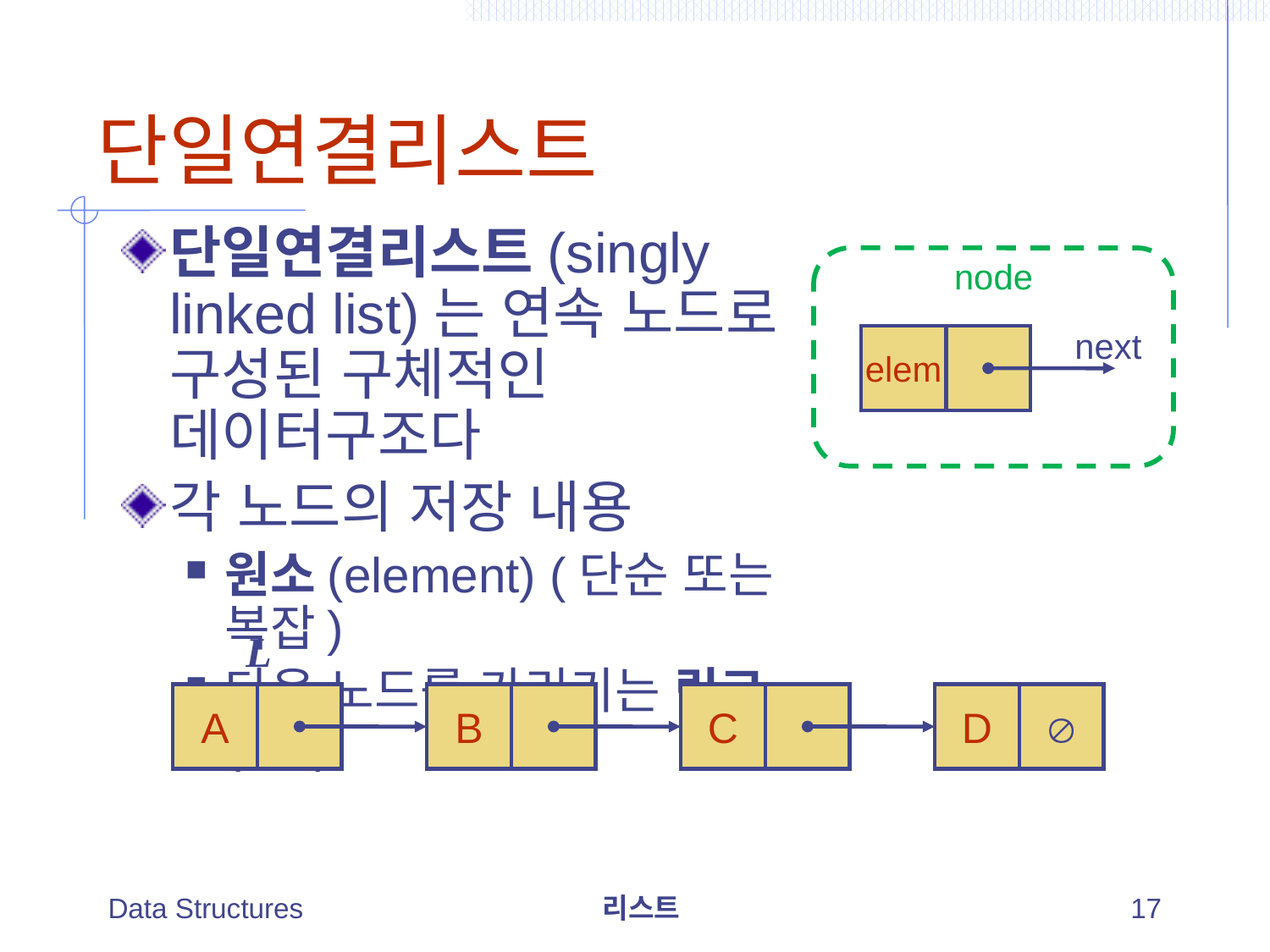

# 단일연결리스트
단일연결리스트(singly linked list)는 연속 노드로 구성된 구체적인 데이터구조다
각 노드의 저장 내용
원소(element) (단순 또는 복잡)
다음 노드를 가리키는 링크(link)

node
next
elem

L
A

B

C

D
∅

Data Structures
리스트
17